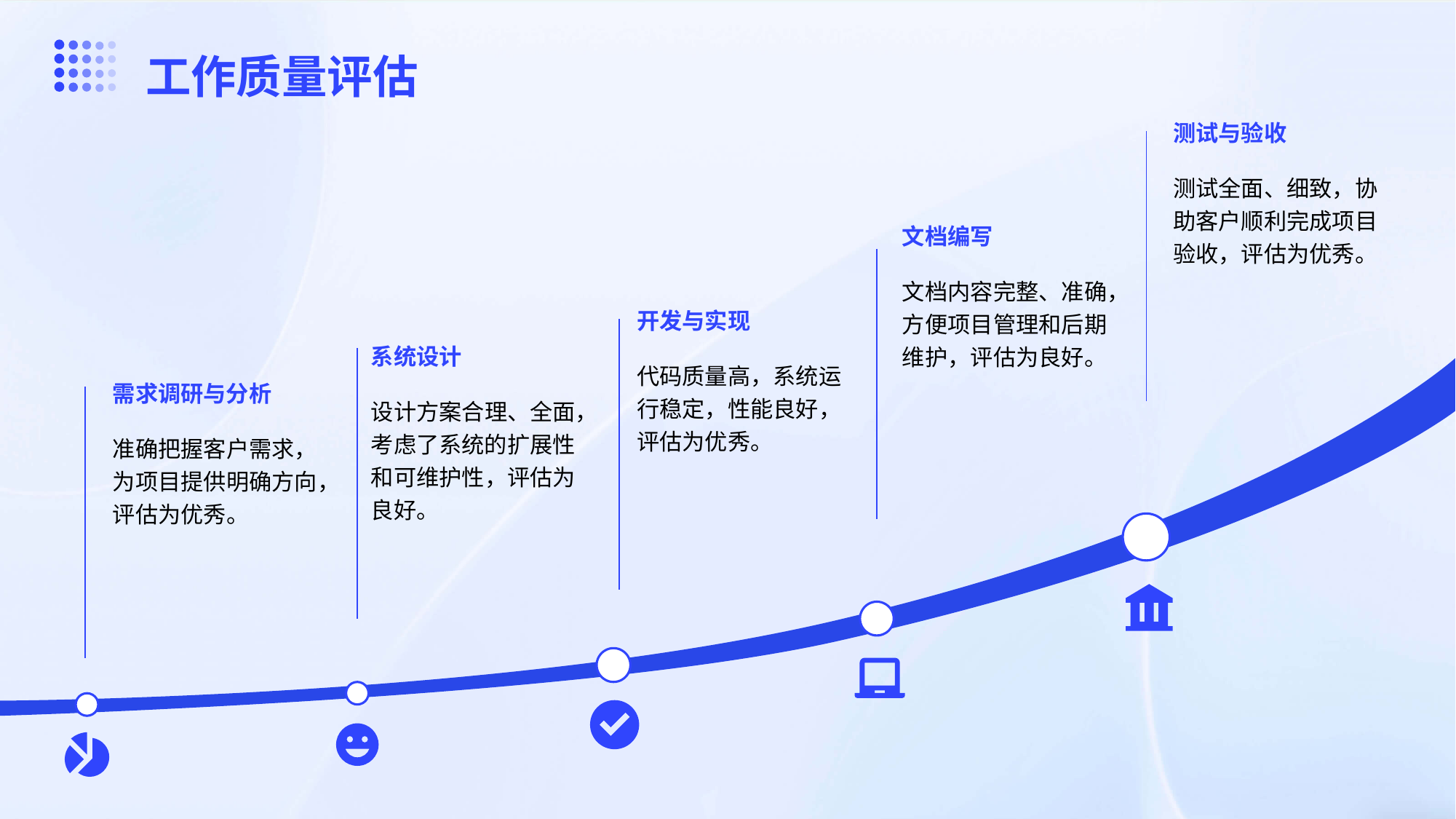

工作质量评估

测试与验收
测试全面、细致，协助客户顺利完成项目验收，评估为优秀。
文档编写
文档内容完整、准确，方便项目管理和后期维护，评估为良好。
开发与实现
代码质量高，系统运行稳定，性能良好，评估为优秀。
系统设计
设计方案合理、全面，考虑了系统的扩展性和可维护性，评估为良好。

需求调研与分析
准确把握客户需求，为项目提供明确方向，评估为优秀。